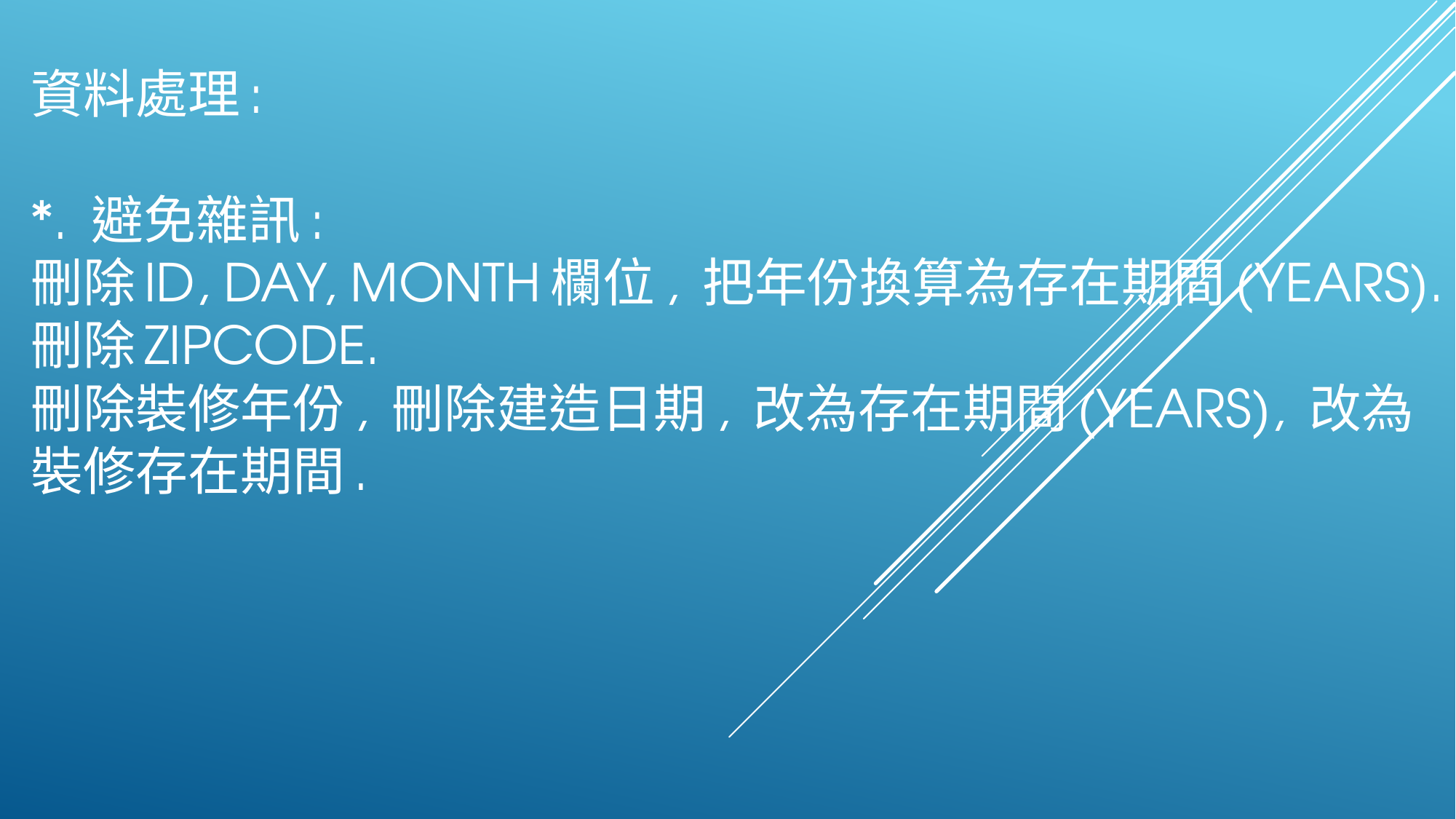

# 資料處理: *. 避免雜訊: 刪除ID, day, month欄位, 把年份換算為存在期間(years). 刪除zipcode. 刪除裝修年份, 刪除建造日期, 改為存在期間(years), 改為裝修存在期間.